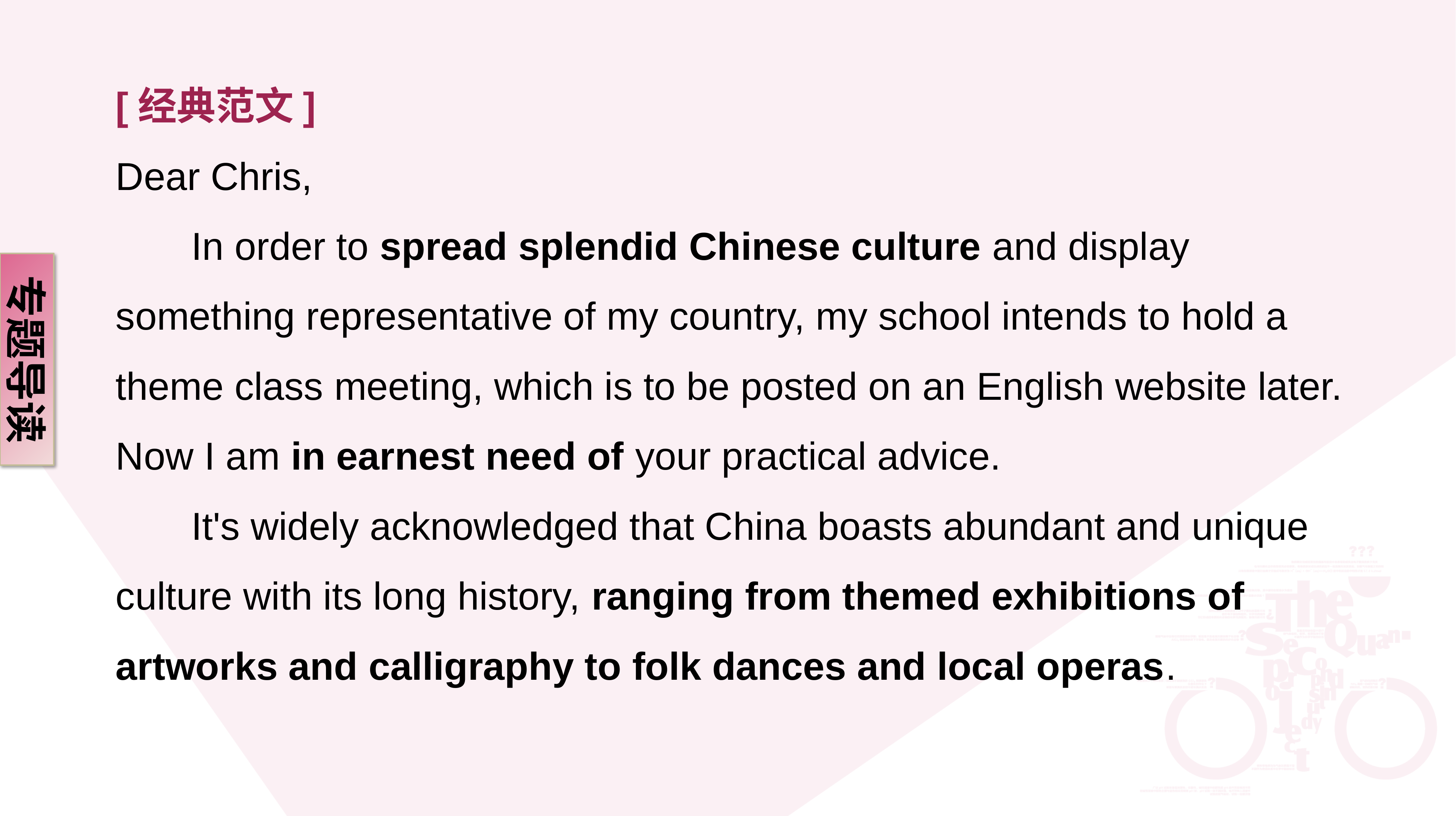

[经典范文]
Dear Chris,
       In order to spread splendid Chinese culture and display something representative of my country, my school intends to hold a theme class meeting, which is to be posted on an English website later. Now I am in earnest need of your practical advice.
       It's widely acknowledged that China boasts abundant and unique culture with its long history, ranging from themed exhibitions of artworks and calligraphy to folk dances and local operas.
专题导读